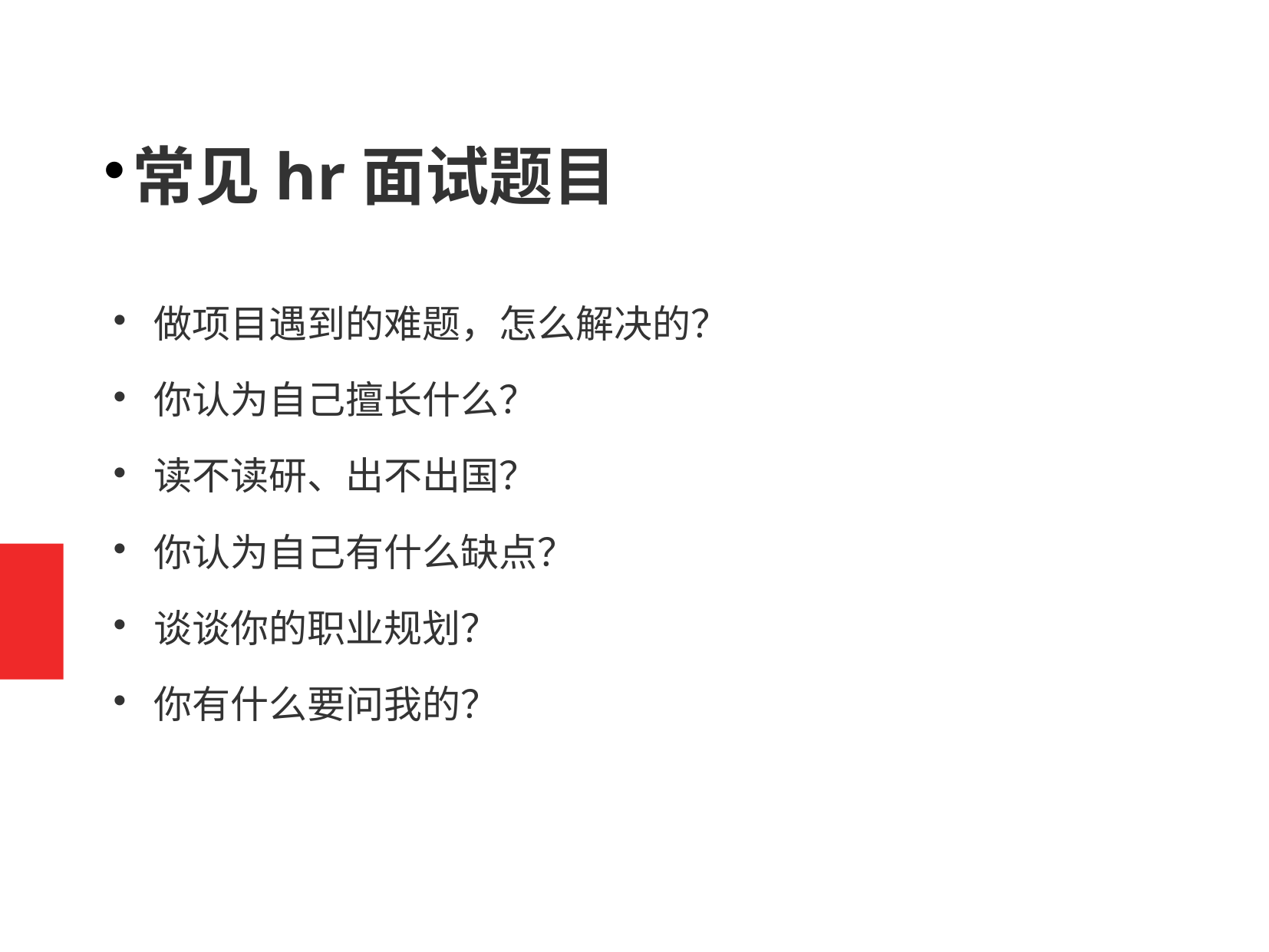

常见hr面试题目
做项目遇到的难题，怎么解决的？
你认为自己擅长什么？
读不读研、出不出国？
你认为自己有什么缺点？
谈谈你的职业规划？
你有什么要问我的？